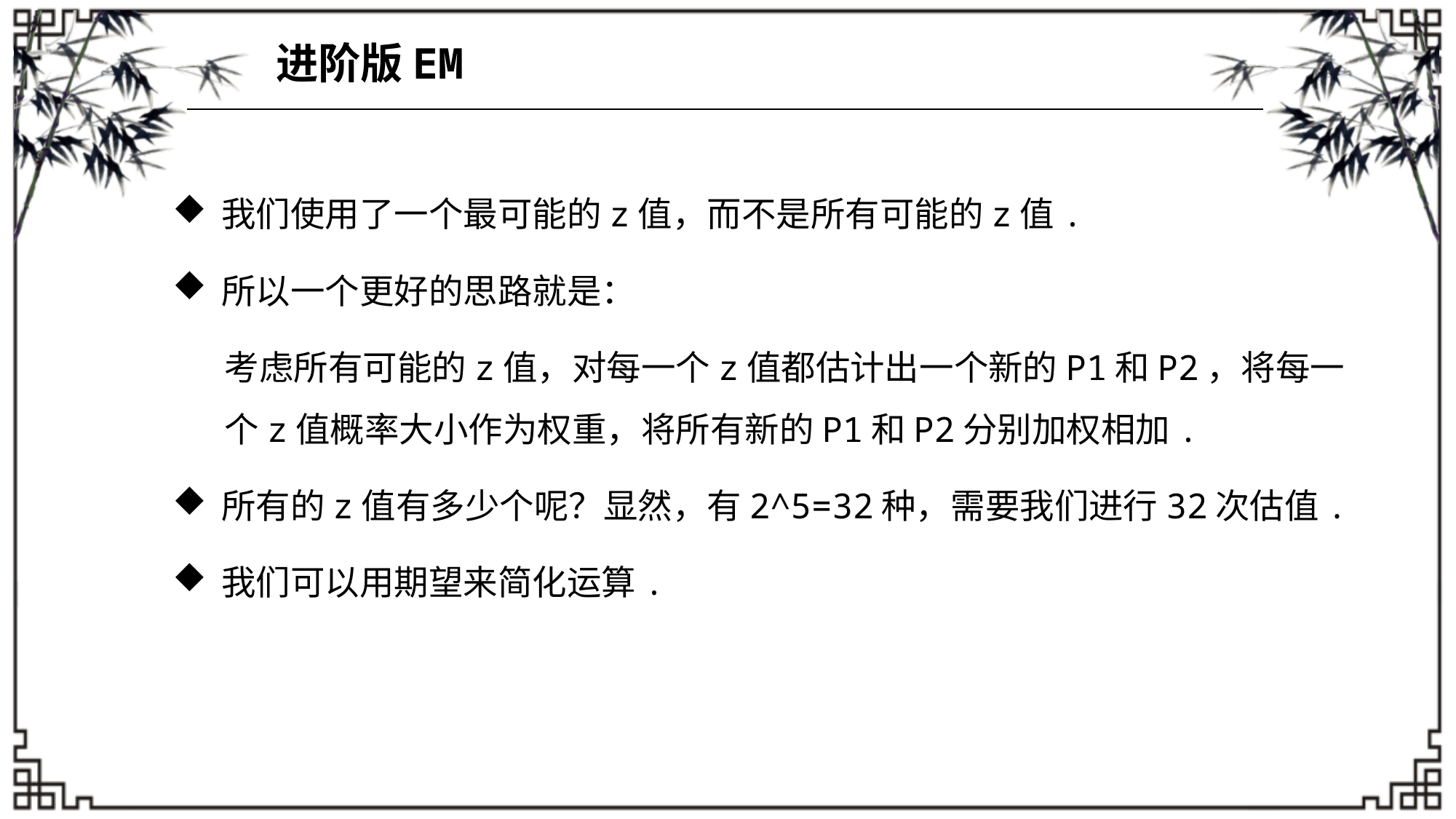

进阶版EM
 我们使用了一个最可能的z值，而不是所有可能的z值.
 所以一个更好的思路就是：
考虑所有可能的z值，对每一个z值都估计出一个新的P1和P2，将每一个z值概率大小作为权重，将所有新的P1和P2分别加权相加.
 所有的z值有多少个呢？显然，有2^5=32种，需要我们进行32次估值.
 我们可以用期望来简化运算.